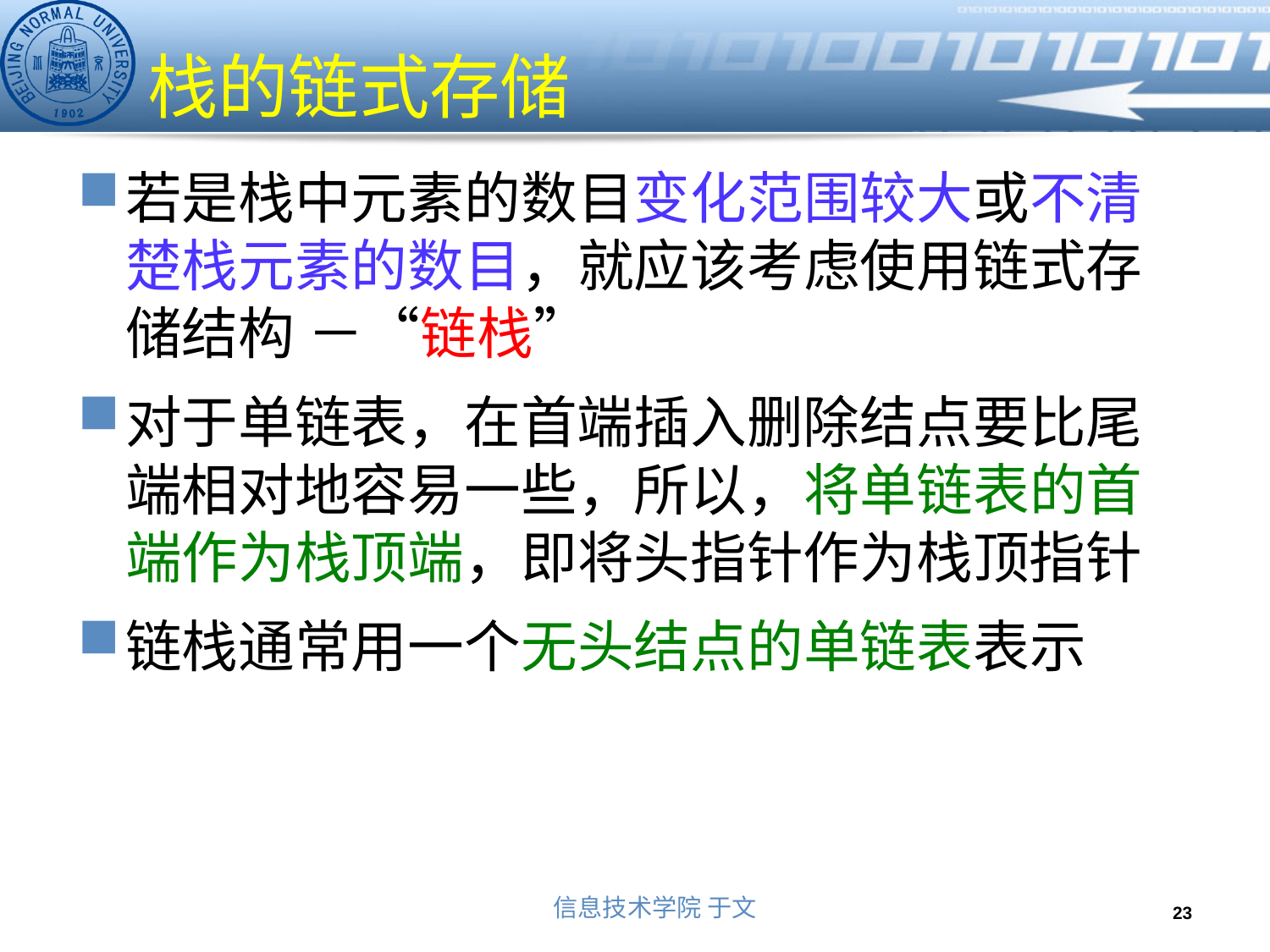

# 栈的链式存储
若是栈中元素的数目变化范围较大或不清楚栈元素的数目，就应该考虑使用链式存储结构 －“链栈”
对于单链表，在首端插入删除结点要比尾端相对地容易一些，所以，将单链表的首端作为栈顶端，即将头指针作为栈顶指针
链栈通常用一个无头结点的单链表表示
23